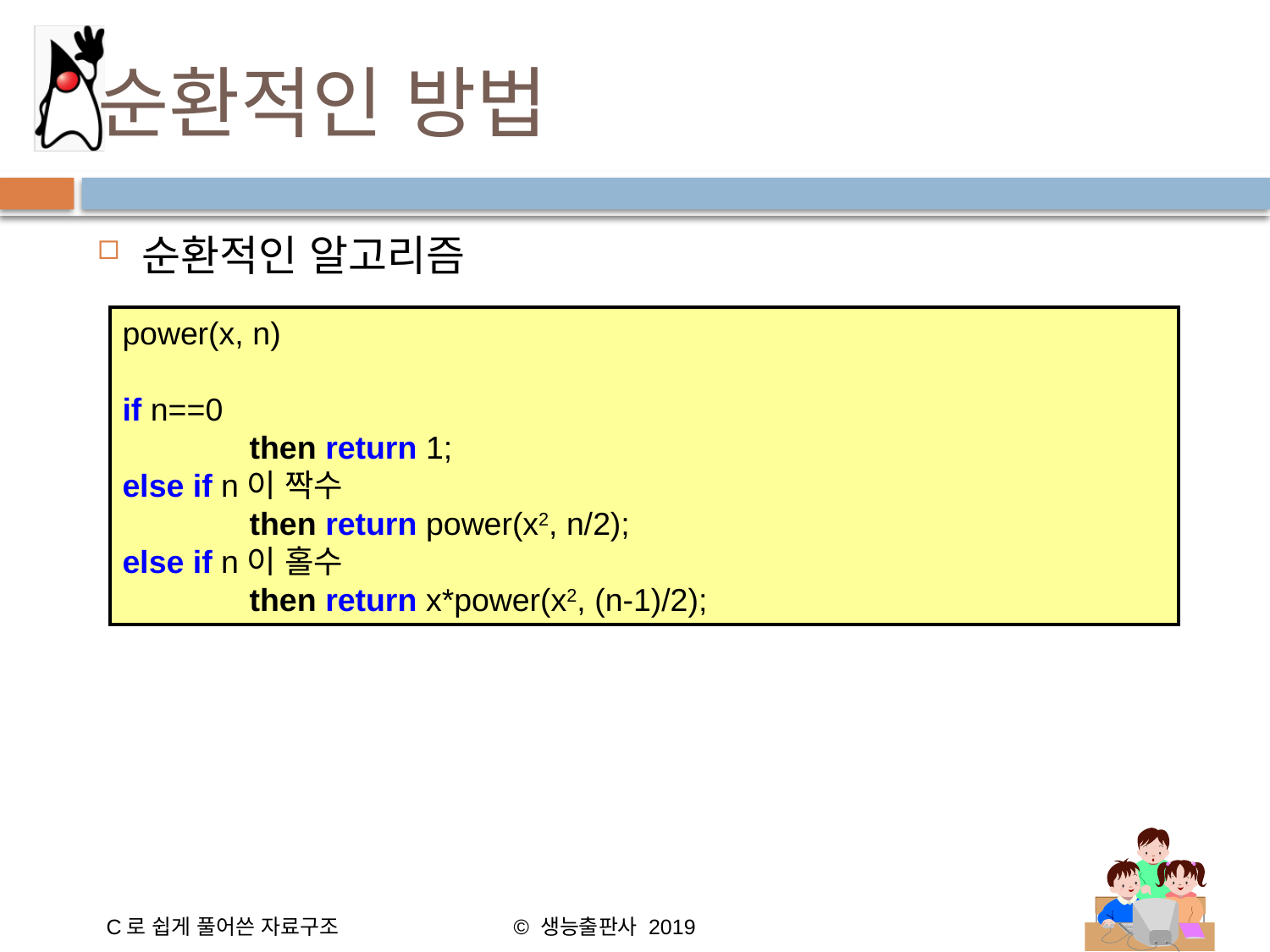

# 순환적인 방법
순환적인 알고리즘
power(x, n)

if n==0
	then return 1;
else if n이 짝수
	then return power(x2, n/2);
else if n이 홀수
	then return x*power(x2, (n-1)/2);